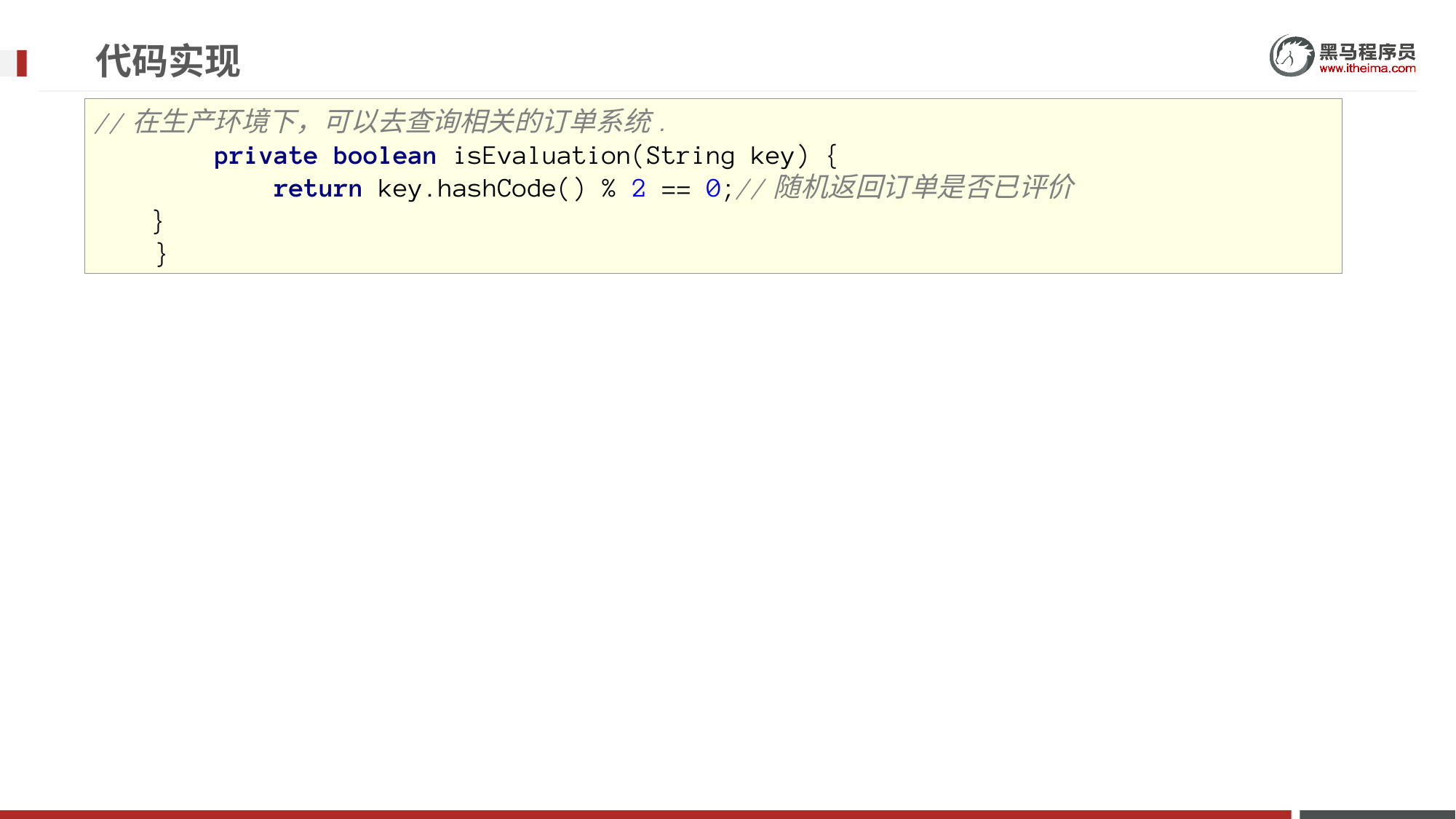

# 代码实现
//在生产环境下，可以去查询相关的订单系统.
        private boolean isEvaluation(String key) {
            return key.hashCode() % 2 == 0;//随机返回订单是否已评价
        }
    }